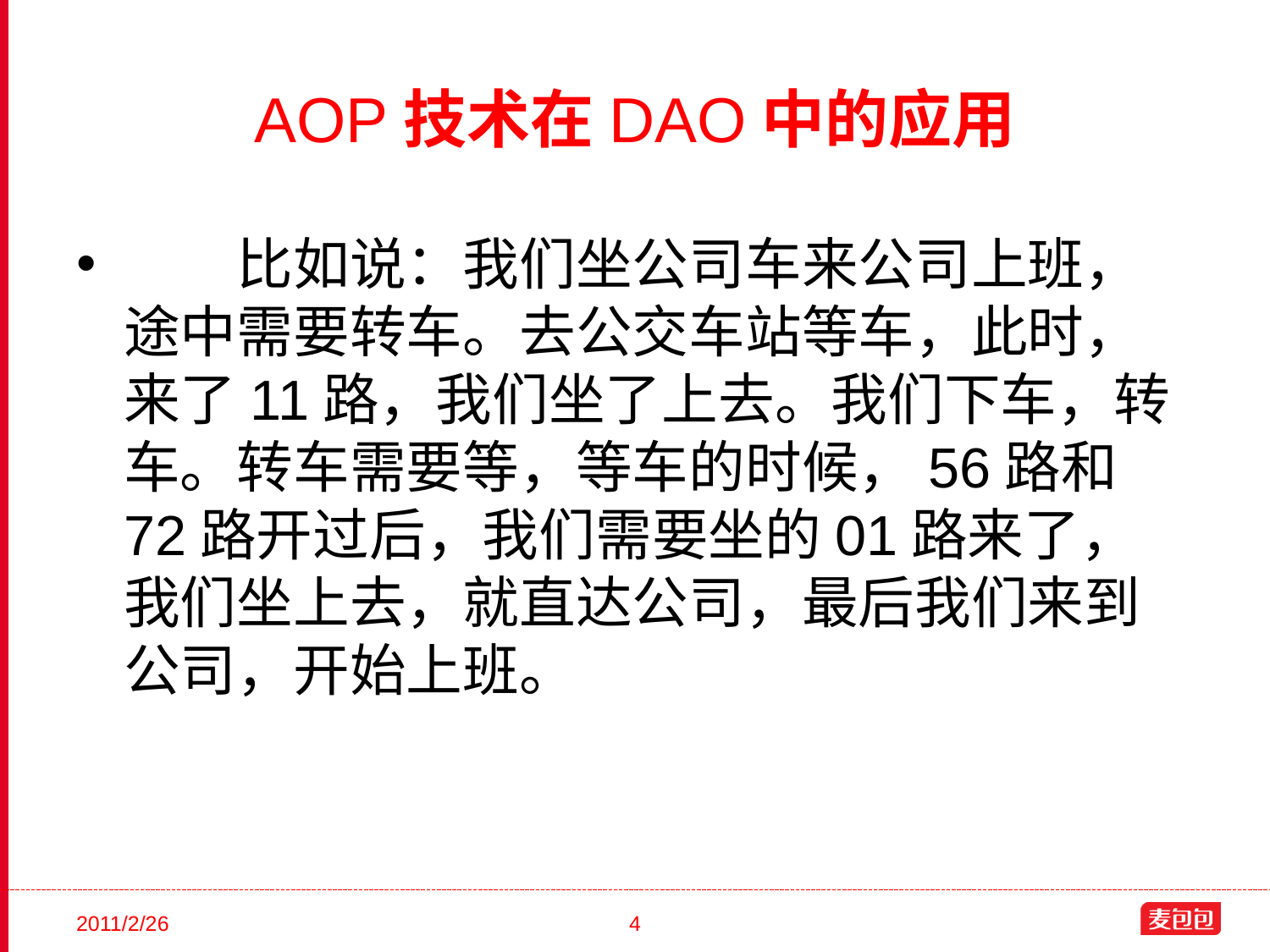

# AOP技术在DAO中的应用
　　比如说：我们坐公司车来公司上班，途中需要转车。去公交车站等车，此时，来了11路，我们坐了上去。我们下车，转车。转车需要等，等车的时候，56路和72路开过后，我们需要坐的01路来了，我们坐上去，就直达公司，最后我们来到公司，开始上班。
2011/2/26
4